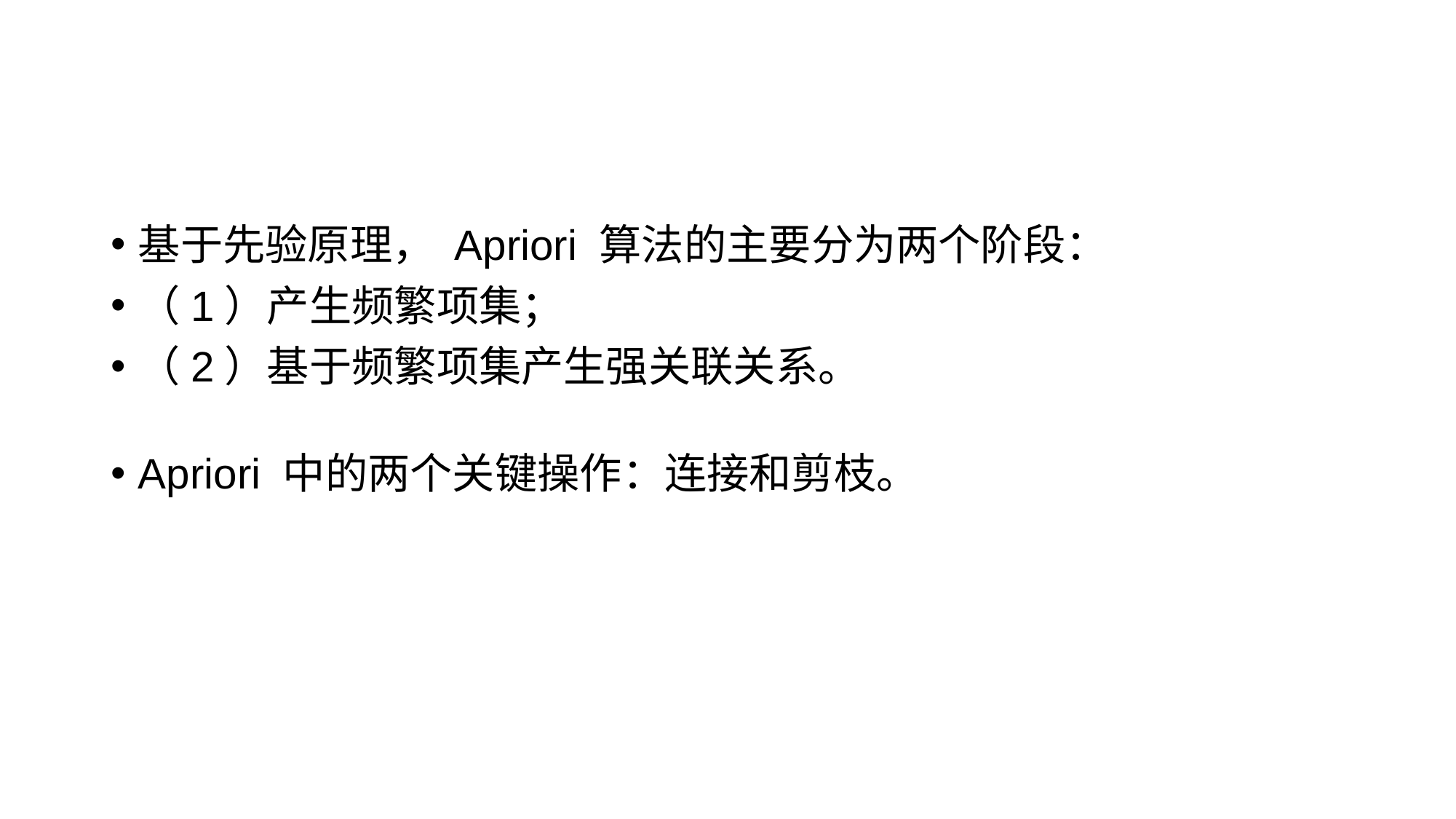

#
基于先验原理， Apriori 算法的主要分为两个阶段：
（1）产生频繁项集；
（2）基于频繁项集产生强关联关系。
Apriori 中的两个关键操作：连接和剪枝。